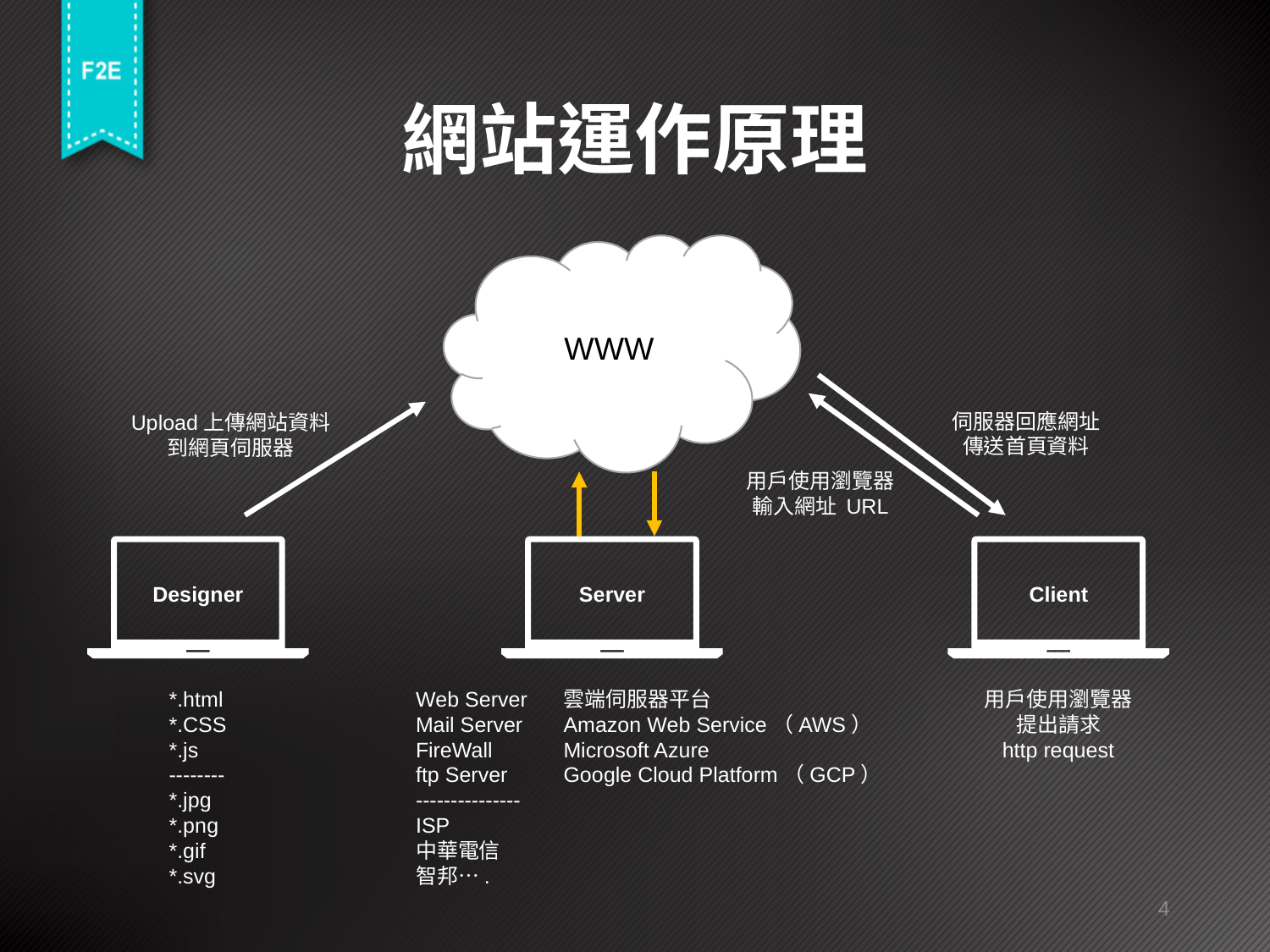

# 網站運作原理
WWW
伺服器回應網址
傳送首頁資料
Upload上傳網站資料
到網頁伺服器
用戶使用瀏覽器
輸入網址 URL

Designer

Server

Client
*.html
*.CSS
*.js
--------
*.jpg
*.png
*.gif
*.svg
Web Server
Mail Server
FireWall
ftp Server
---------------
ISP
中華電信
智邦….
雲端伺服器平台
Amazon Web Service（AWS）
Microsoft Azure
Google Cloud Platform（GCP）
用戶使用瀏覽器
提出請求
http request
4